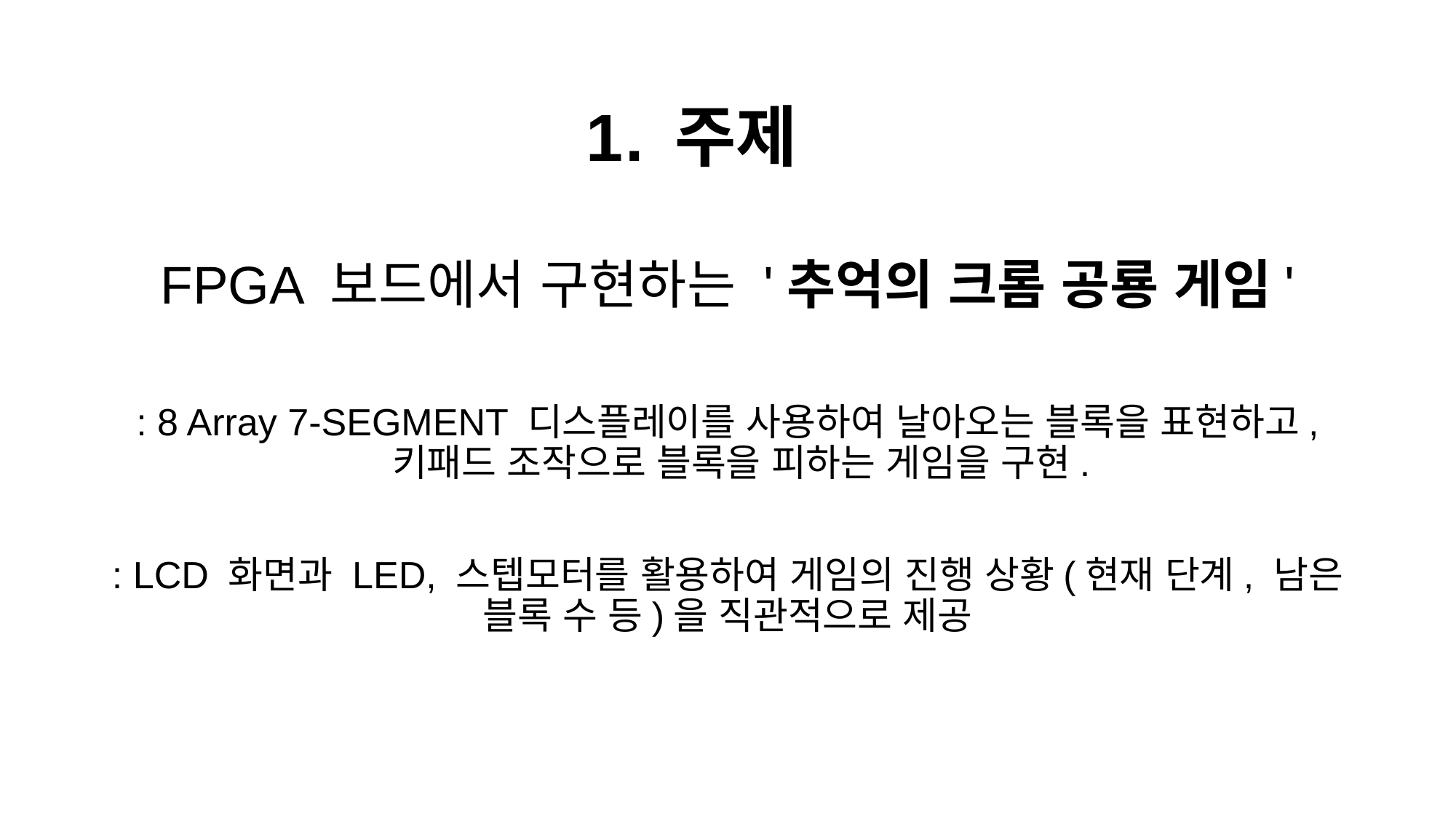

# 주제
FPGA 보드에서 구현하는 '추억의 크롬 공룡 게임'

: 8 Array 7-SEGMENT 디스플레이를 사용하여 날아오는 블록을 표현하고, 키패드 조작으로 블록을 피하는 게임을 구현.

: LCD 화면과 LED, 스텝모터를 활용하여 게임의 진행 상황(현재 단계, 남은 블록 수 등)을 직관적으로 제공